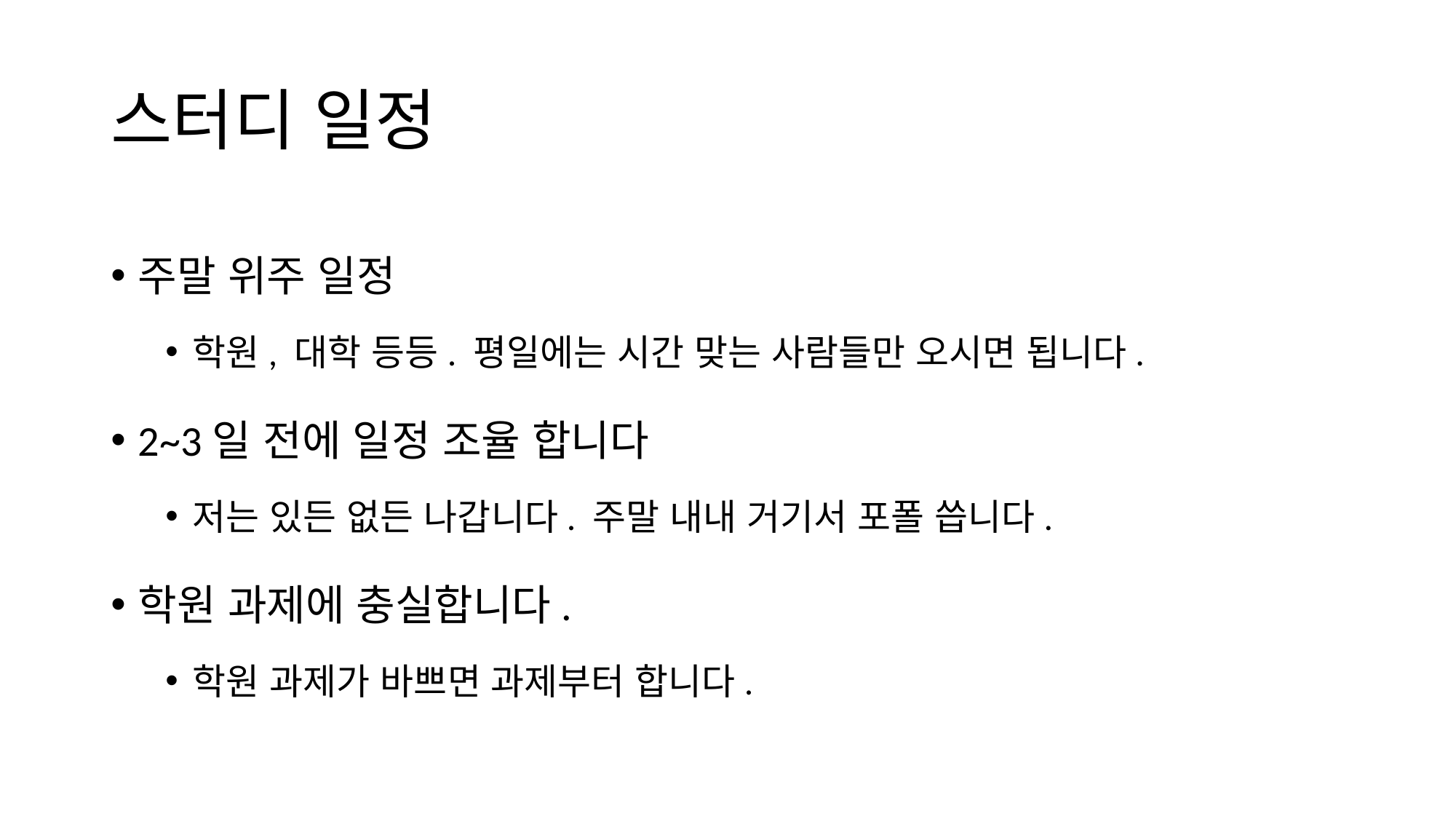

# 스터디 일정
주말 위주 일정
학원, 대학 등등. 평일에는 시간 맞는 사람들만 오시면 됩니다.
2~3일 전에 일정 조율 합니다
저는 있든 없든 나갑니다. 주말 내내 거기서 포폴 씁니다.
학원 과제에 충실합니다.
학원 과제가 바쁘면 과제부터 합니다.